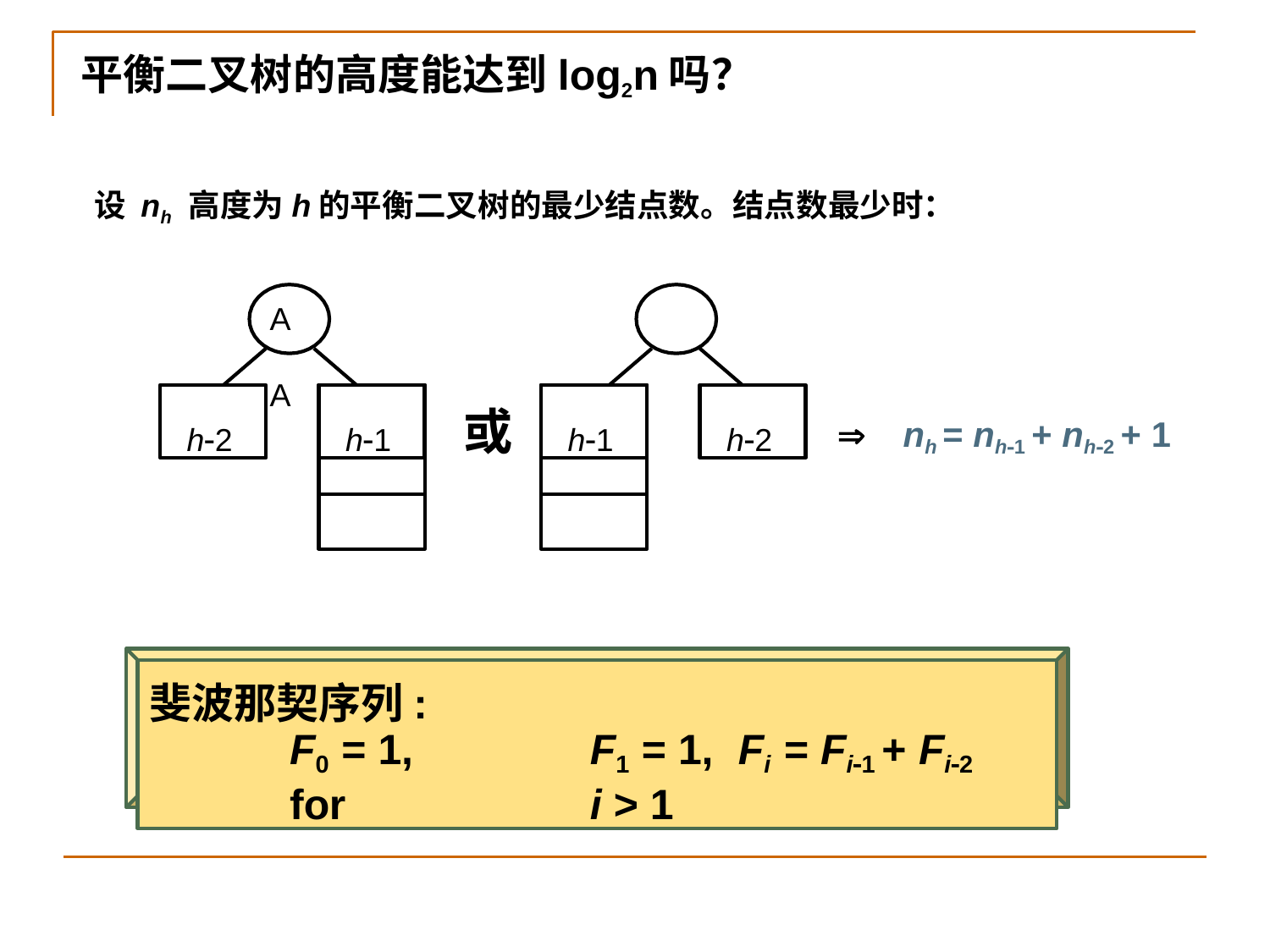

平衡二叉树的高度能达到log2n吗？
设 nh 高度为h的平衡二叉树的最少结点数。结点数最少时：

A	A

h−2

h−1

h−1
h−2
或
⇒	nh = nh−1 + nh−2 + 1

斐波那契序列:
F0 = 1,	F1 = 1,	Fi  = Fi−1 + Fi−2	for	i > 1